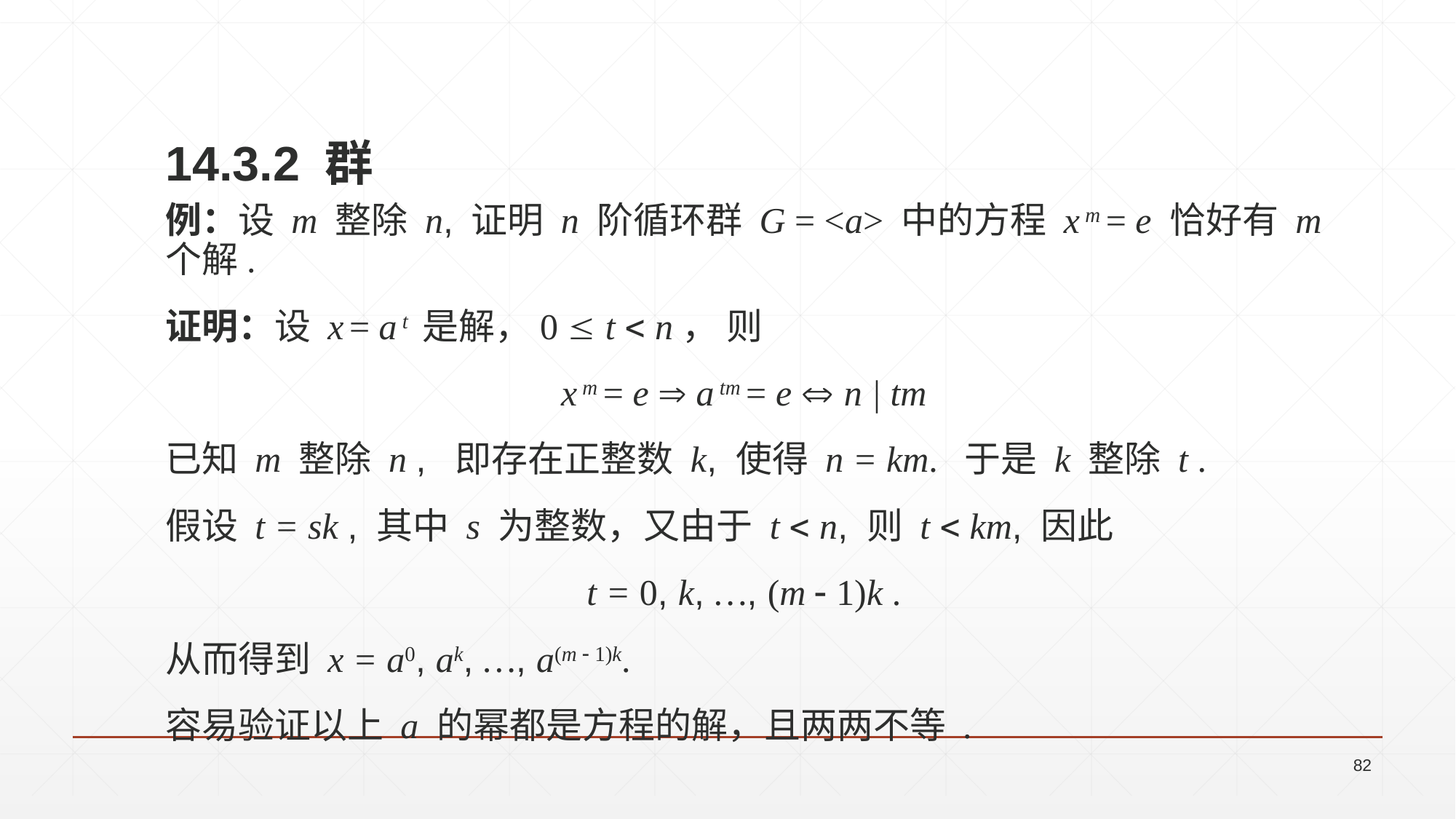

14.3.2 群
例：设 m 整除 n, 证明 n 阶循环群 G = <a> 中的方程 x m = e 恰好有 m 个解.
证明：设 x = a t 是解，0 ≤ t < n， 则
x m = e ⇒ a tm = e ⇔ n | tm
已知 m 整除 n ,  即存在正整数 k, 使得 n = km.  于是 k 整除 t .
假设 t = sk , 其中 s 为整数，又由于 t < n, 则 t < km, 因此
t = 0, k, …, (m − 1)k .
从而得到 x = a0, ak, …, a(m − 1)k.
容易验证以上 a 的幂都是方程的解，且两两不等 .
82